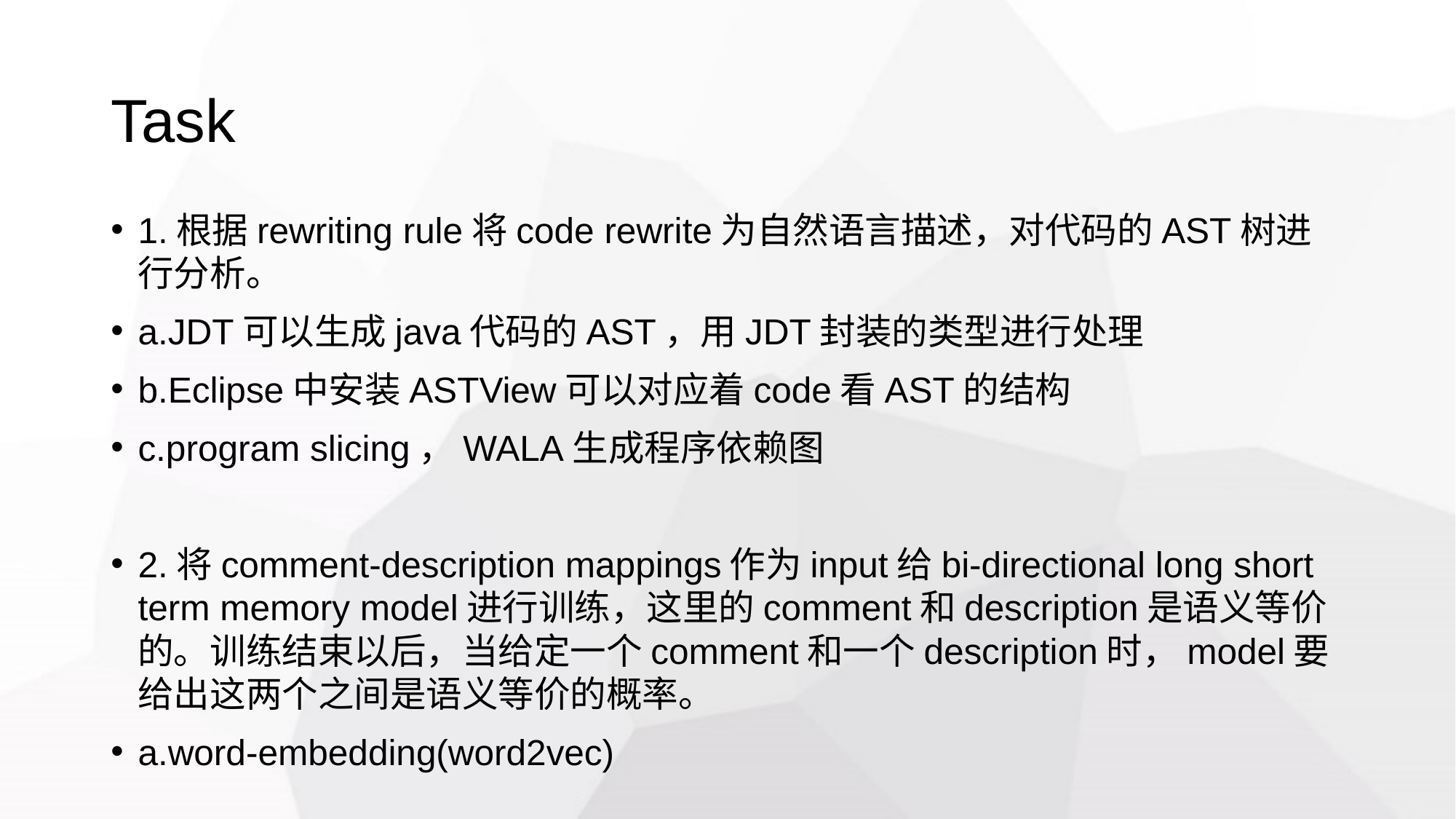

# Task
1.根据rewriting rule将code rewrite为自然语言描述，对代码的AST树进行分析。
a.JDT可以生成java代码的AST，用JDT封装的类型进行处理
b.Eclipse中安装ASTView可以对应着code看AST的结构
c.program slicing，WALA生成程序依赖图

2.将comment-description mappings作为input给bi-directional long short term memory model进行训练，这里的comment和description是语义等价的。训练结束以后，当给定一个comment和一个description时，model要给出这两个之间是语义等价的概率。
a.word-embedding(word2vec)